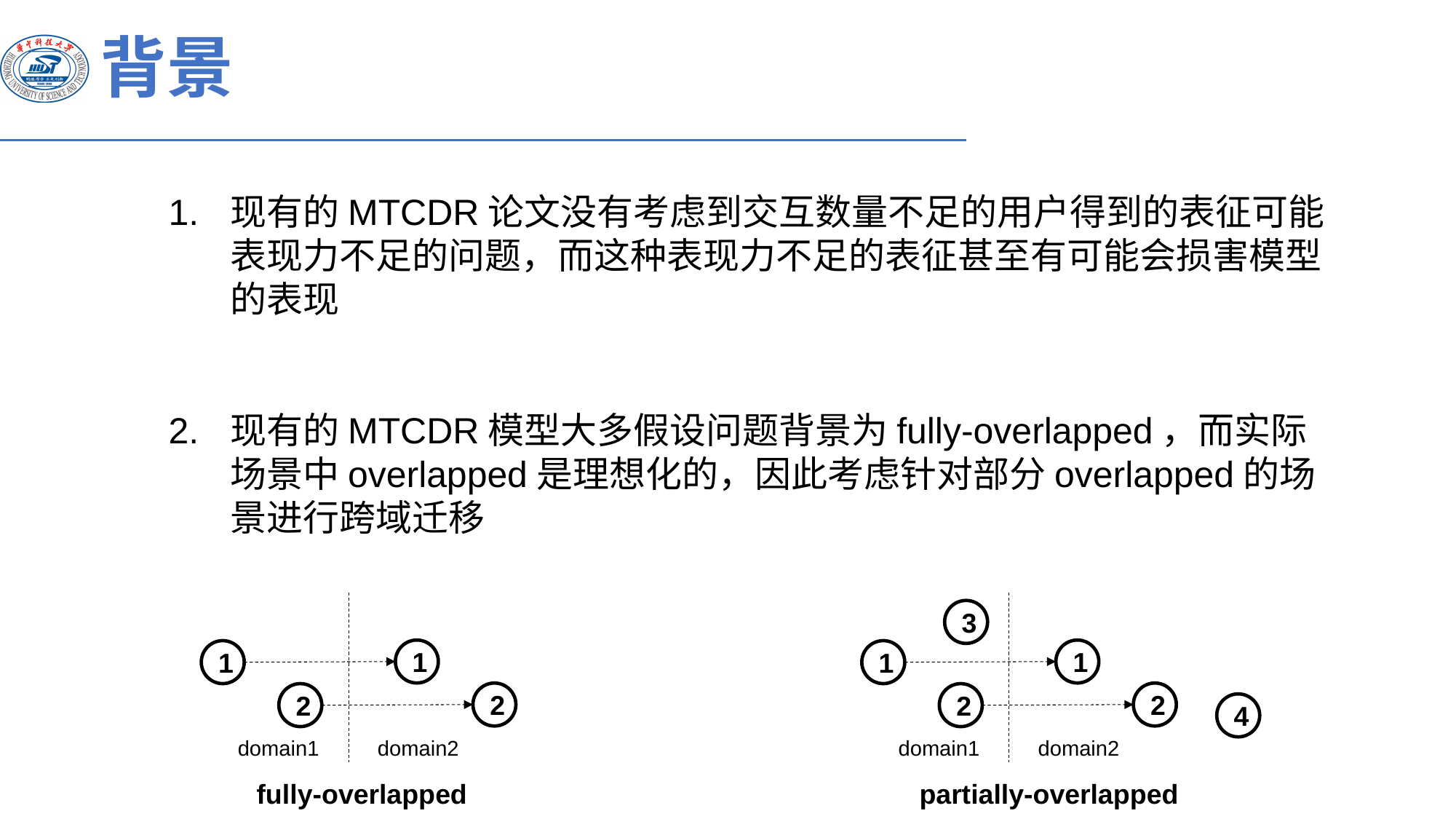

背景
现有的MTCDR论文没有考虑到交互数量不足的用户得到的表征可能表现力不足的问题，而这种表现力不足的表征甚至有可能会损害模型的表现

现有的MTCDR模型大多假设问题背景为fully-overlapped，而实际场景中overlapped是理想化的，因此考虑针对部分overlapped的场景进行跨域迁移
3
1
1
1
1
2
2
2
2
4
domain1
domain2
domain1
domain2
fully-overlapped
partially-overlapped